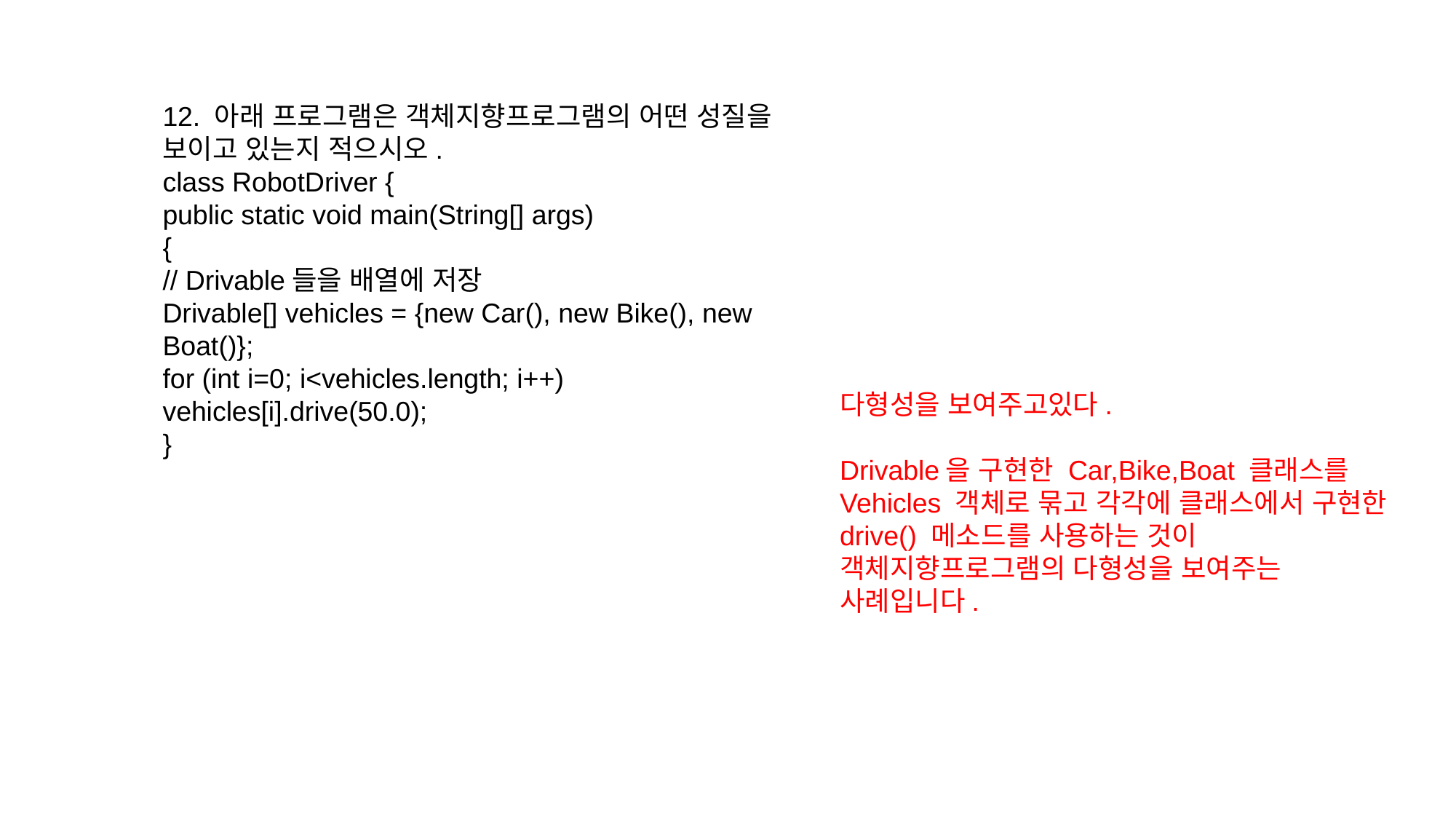

12. 아래 프로그램은 객체지향프로그램의 어떤 성질을
보이고 있는지 적으시오.
class RobotDriver {
public static void main(String[] args)
{
// Drivable들을 배열에 저장
Drivable[] vehicles = {new Car(), new Bike(), new
Boat()};
for (int i=0; i<vehicles.length; i++)
vehicles[i].drive(50.0);
}
다형성을 보여주고있다.

Drivable을 구현한 Car,Bike,Boat 클래스를 Vehicles 객체로 묶고 각각에 클래스에서 구현한 drive() 메소드를 사용하는 것이 객체지향프로그램의 다형성을 보여주는 사례입니다.